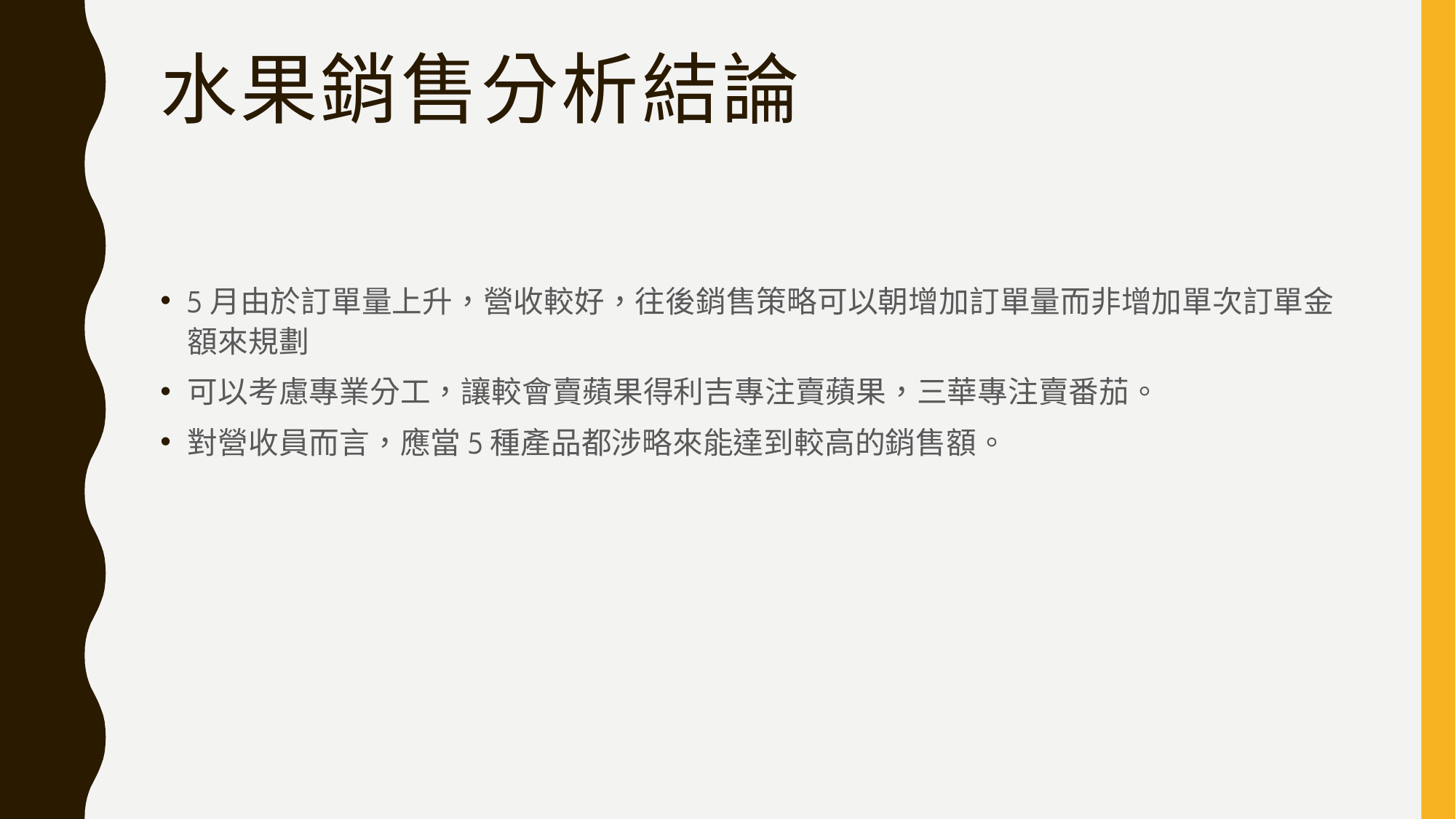

# 水果銷售分析結論
5月由於訂單量上升，營收較好，往後銷售策略可以朝增加訂單量而非增加單次訂單金額來規劃
可以考慮專業分工，讓較會賣蘋果得利吉專注賣蘋果，三華專注賣番茄。
對營收員而言，應當5種產品都涉略來能達到較高的銷售額。